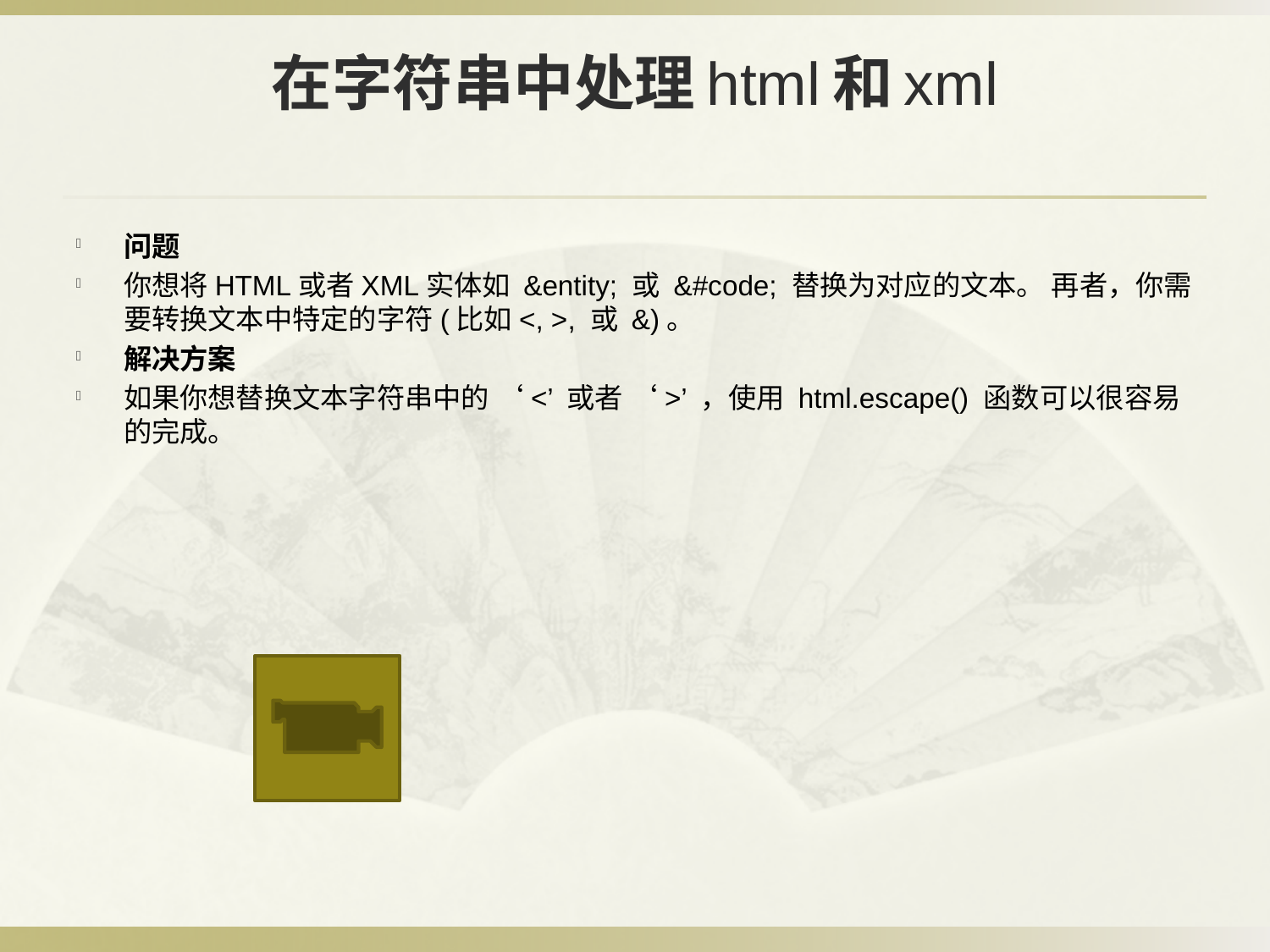

# 在字符串中处理html和xml
问题
你想将HTML或者XML实体如 &entity; 或 &#code; 替换为对应的文本。 再者，你需要转换文本中特定的字符(比如<, >, 或 &)。
解决方案
如果你想替换文本字符串中的 ‘<’ 或者 ‘>’ ，使用 html.escape() 函数可以很容易的完成。